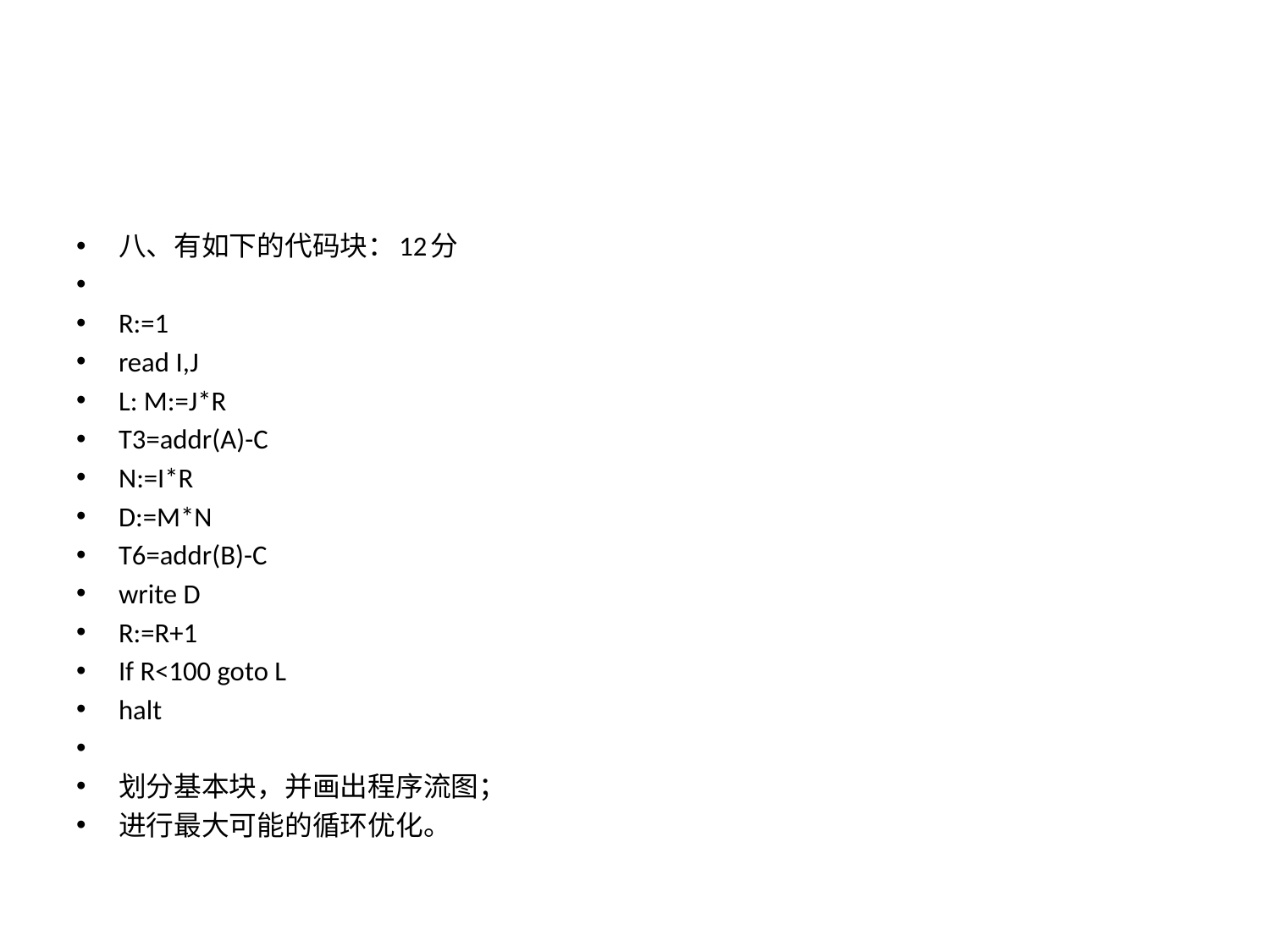

#
八、有如下的代码块：12分

R:=1
read I,J
L: M:=J*R
T3=addr(A)-C
N:=I*R
D:=M*N
T6=addr(B)-C
write D
R:=R+1
If R<100 goto L
halt

划分基本块，并画出程序流图；
进行最大可能的循环优化。